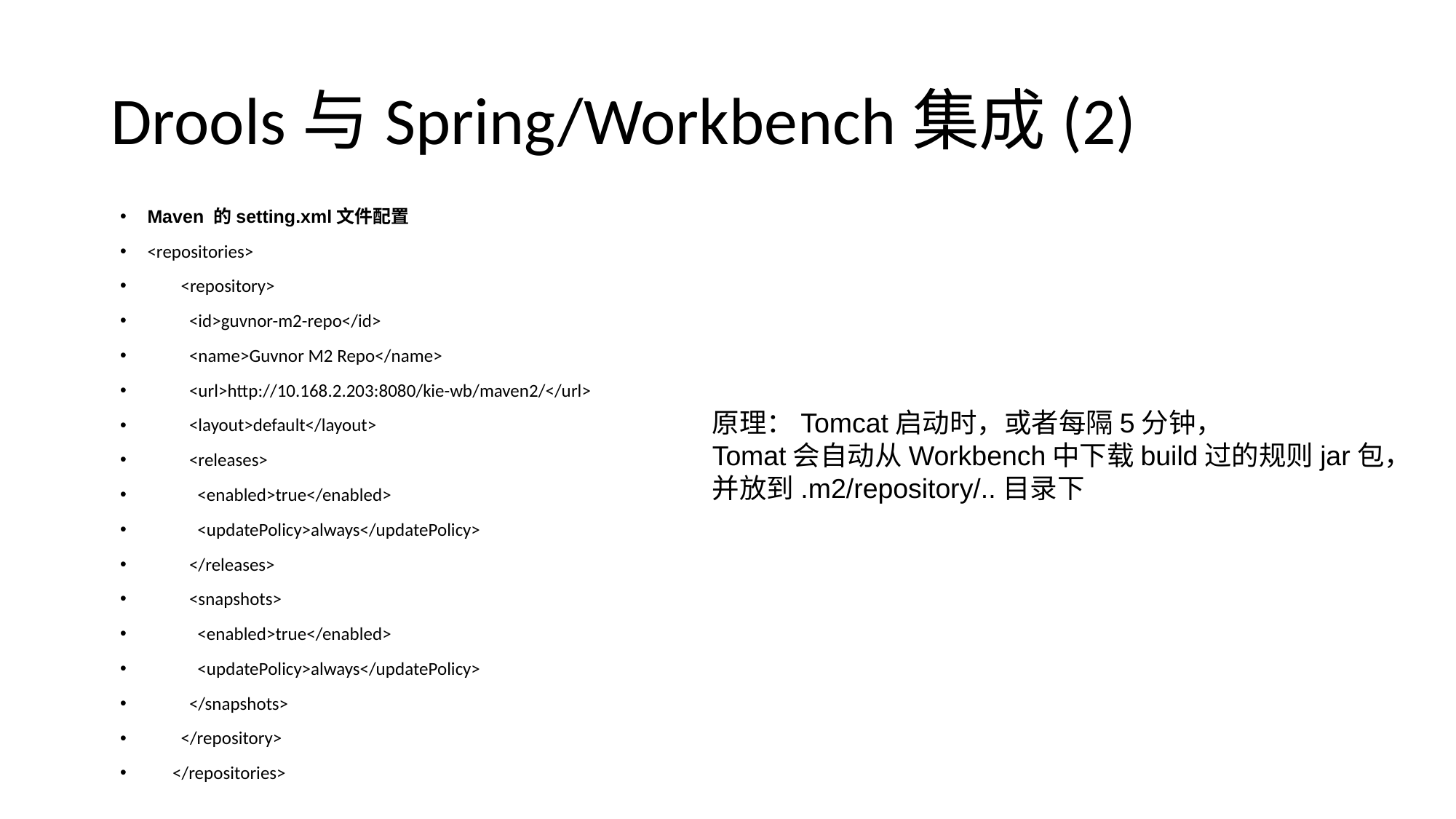

# Drools与Spring/Workbench集成(2)
Maven 的setting.xml文件配置
<repositories>
        <repository>
          <id>guvnor-m2-repo</id>
          <name>Guvnor M2 Repo</name>
          <url>http://10.168.2.203:8080/kie-wb/maven2/</url>
          <layout>default</layout>
          <releases>
            <enabled>true</enabled>
            <updatePolicy>always</updatePolicy>
          </releases>
          <snapshots>
            <enabled>true</enabled>
            <updatePolicy>always</updatePolicy>
          </snapshots>
        </repository>
      </repositories>
原理：Tomcat启动时，或者每隔5分钟，
Tomat会自动从Workbench中下载build过的规则jar包，
并放到.m2/repository/..目录下